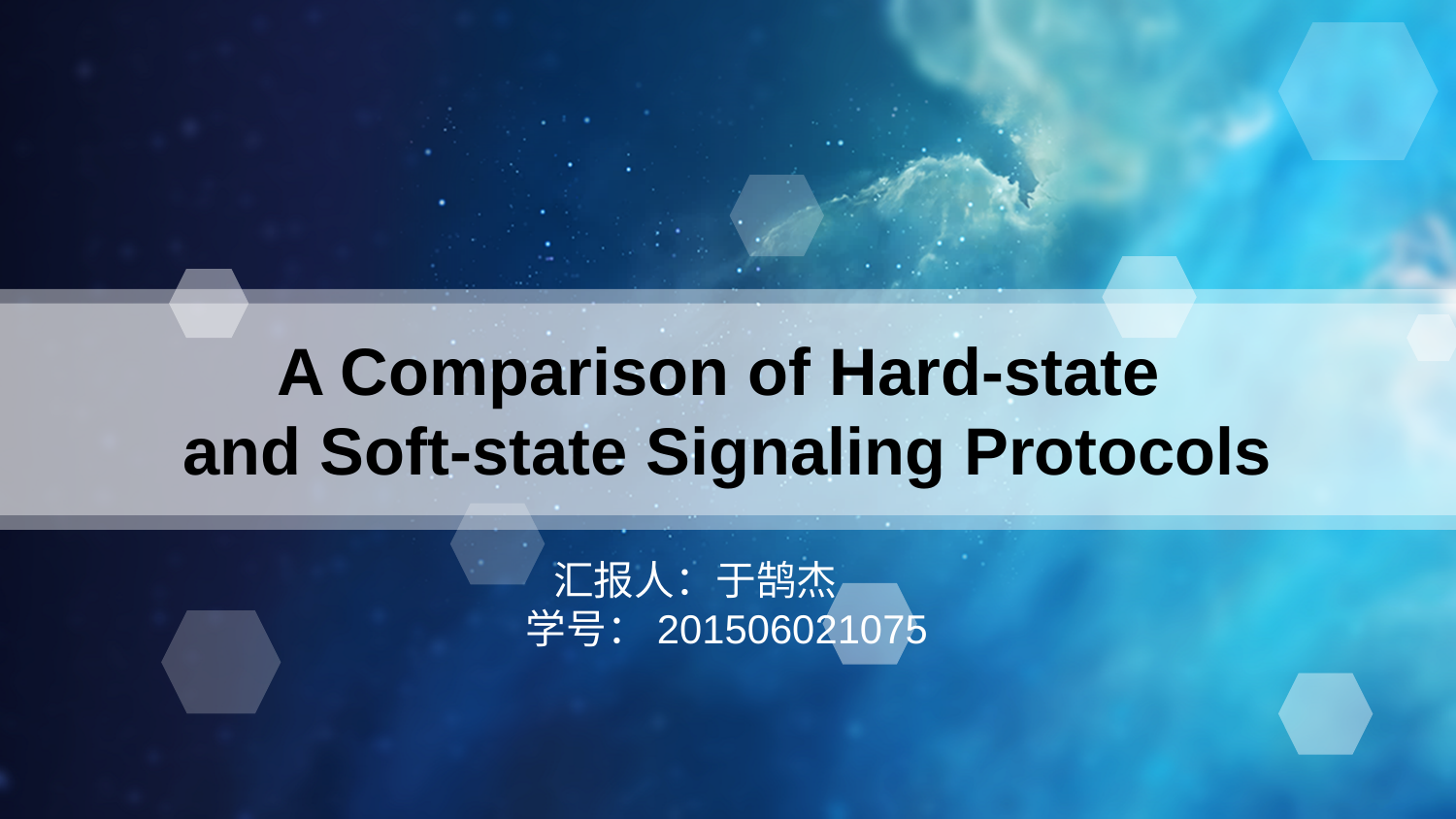

A Comparison of Hard-state
and Soft-state Signaling Protocols

汇报人：于鹄杰
学号：201506021075